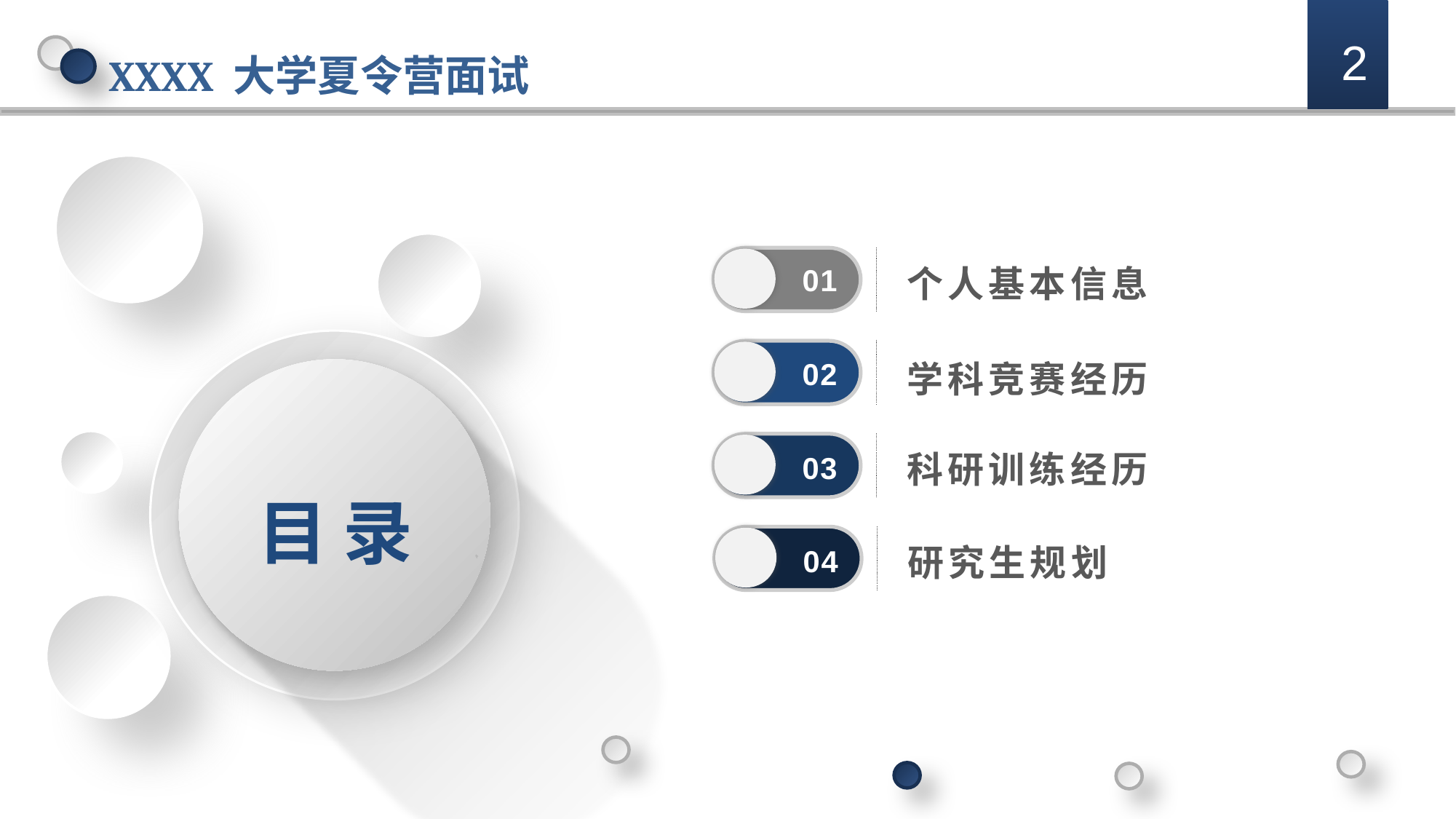

XXXX 大学夏令营面试
2

目 录

01
个人基本信息

02
学科竞赛经历

03
科研训练经历

04
研究生规划